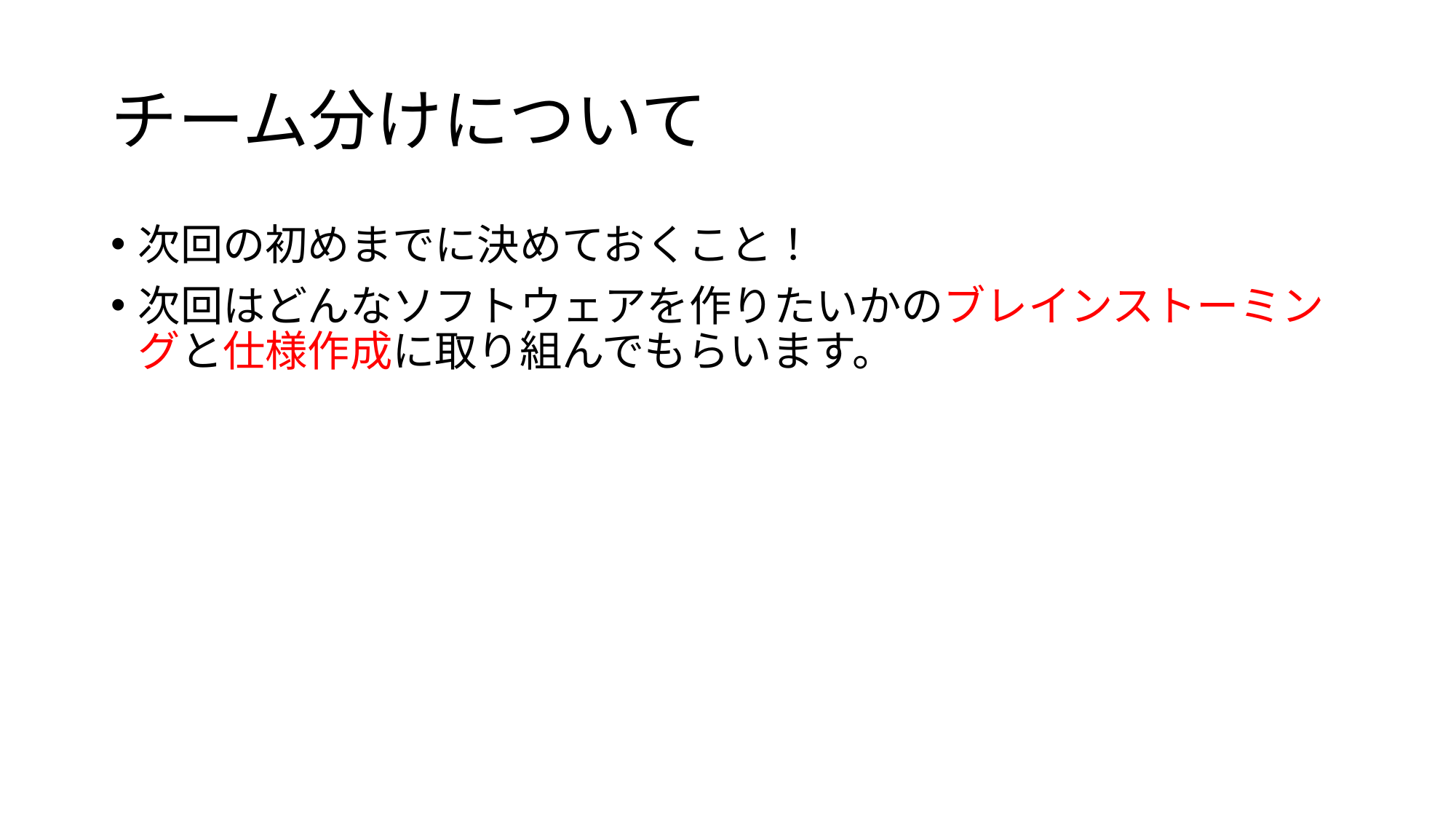

# チーム分けについて
次回の初めまでに決めておくこと！
次回はどんなソフトウェアを作りたいかのブレインストーミングと仕様作成に取り組んでもらいます。